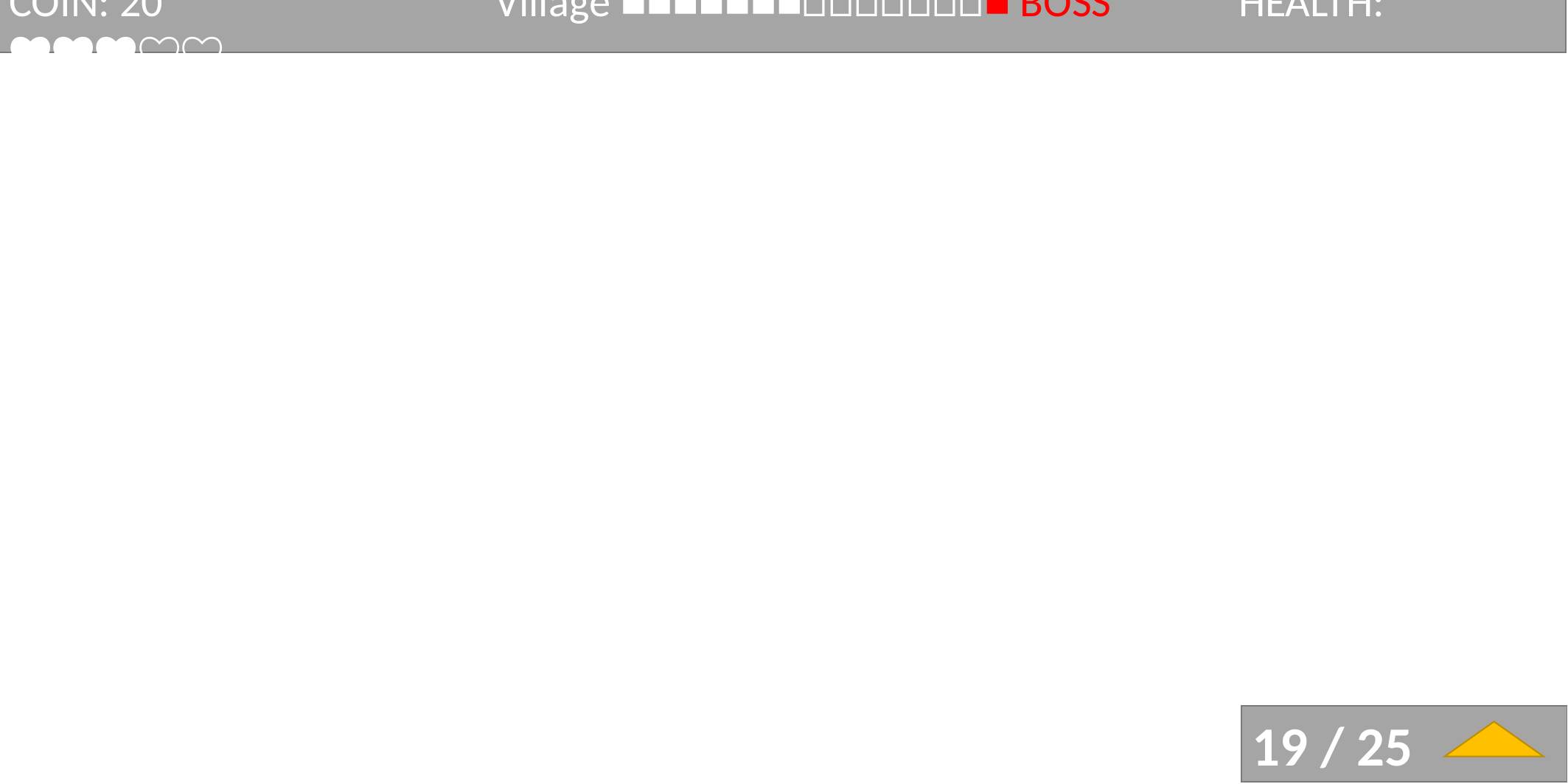

参考宽度
COIN: 20                                  Village ■■■■■■■□□□□□□□■ BOSS             HEALTH: ♥♥♥♡♡
参考高度

19 / 25